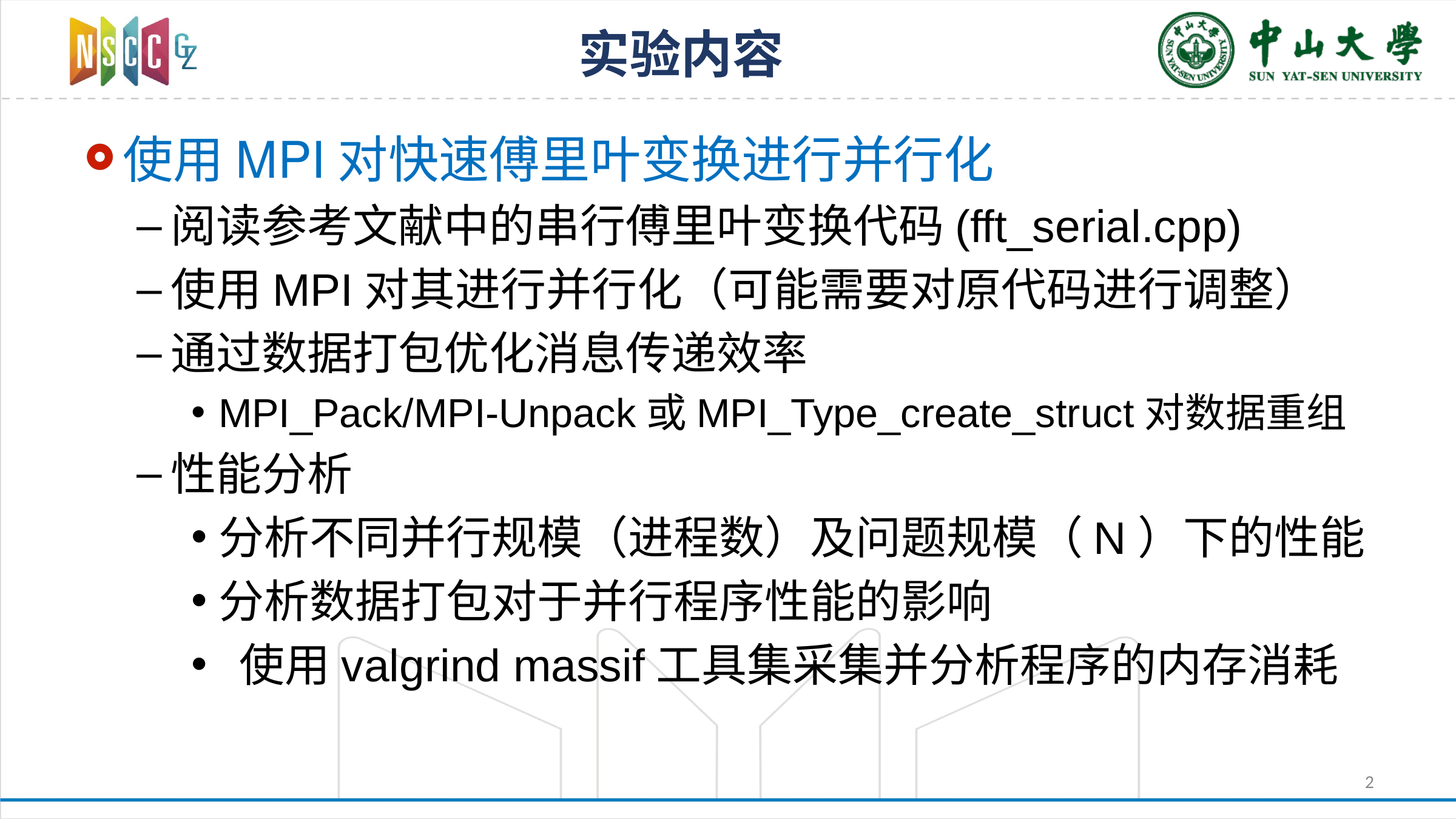

# 实验内容
使用MPI对快速傅里叶变换进行并行化
阅读参考文献中的串行傅里叶变换代码(fft_serial.cpp)
使用MPI对其进行并行化（可能需要对原代码进行调整）
通过数据打包优化消息传递效率
MPI_Pack/MPI-Unpack或MPI_Type_create_struct对数据重组
性能分析
分析不同并行规模（进程数）及问题规模（N）下的性能
分析数据打包对于并行程序性能的影响
 使用valgrind massif工具集采集并分析程序的内存消耗
2